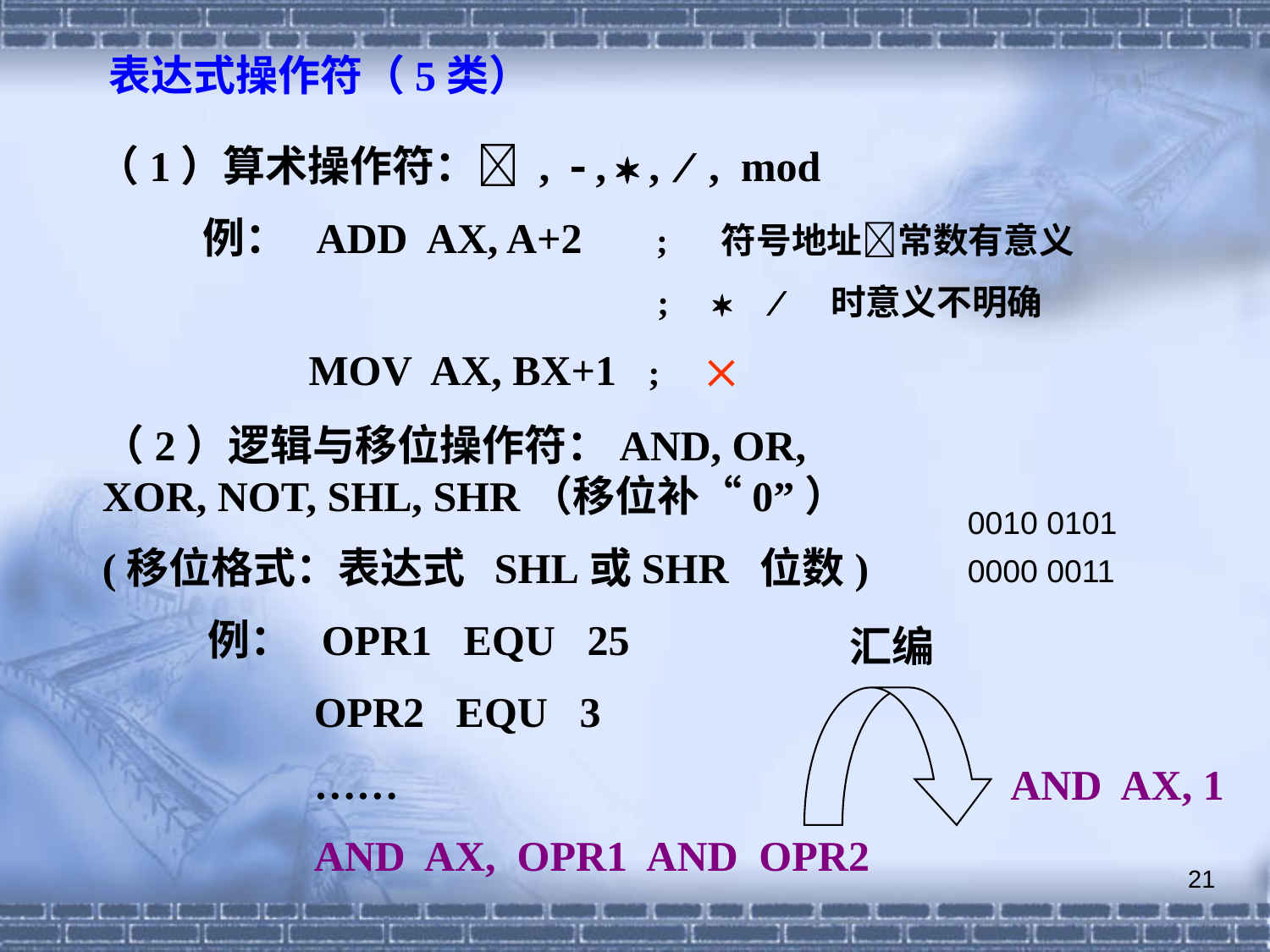

表达式操作符（5类）
（1）算术操作符：+ ,  − , ∗ ,  ⁄  ,  mod
          例：  ADD  AX, A+2       ;     符号地址±常数有意义
                                                               ;     ∗  ⁄  时意义不明确
                    MOV  AX, BX+1   ;     ×
（2）逻辑与移位操作符：AND, OR, XOR, NOT, SHL, SHR（移位补“0”）
(移位格式：表达式  SHL或SHR  位数)
          例：  OPR1   EQU   25
                    OPR2   EQU   3
                    ……
                    AND  AX,  OPR1  AND  OPR2
0010 0101
0000 0011
汇编

AND  AX, 1
21